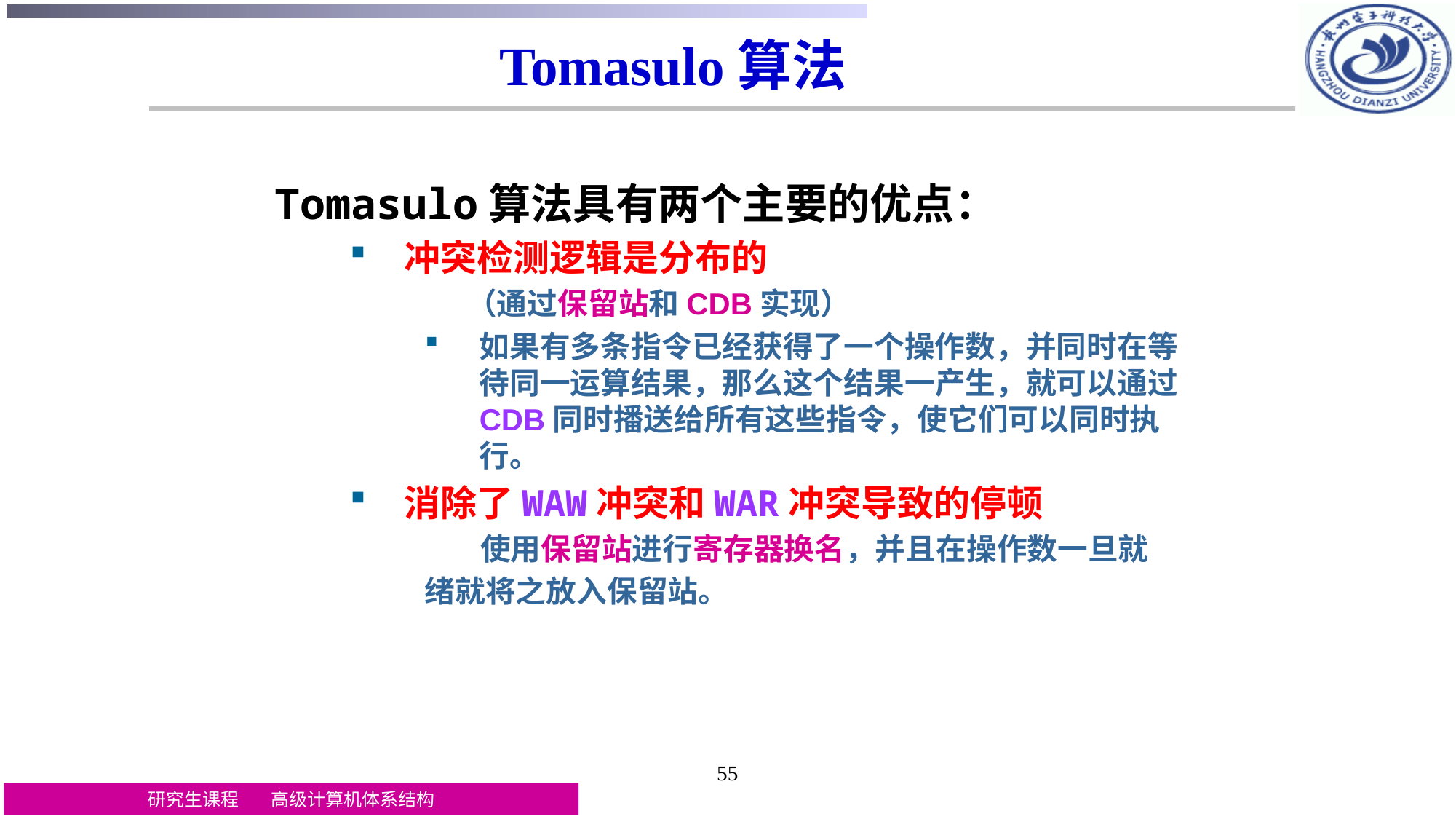

# Tomasulo算法
Tomasulo算法具有两个主要的优点：
冲突检测逻辑是分布的
     （通过保留站和CDB实现）
如果有多条指令已经获得了一个操作数，并同时在等待同一运算结果，那么这个结果一产生，就可以通过CDB同时播送给所有这些指令，使它们可以同时执行。
消除了WAW冲突和WAR冲突导致的停顿
       使用保留站进行寄存器换名，并且在操作数一旦就
绪就将之放入保留站。
55